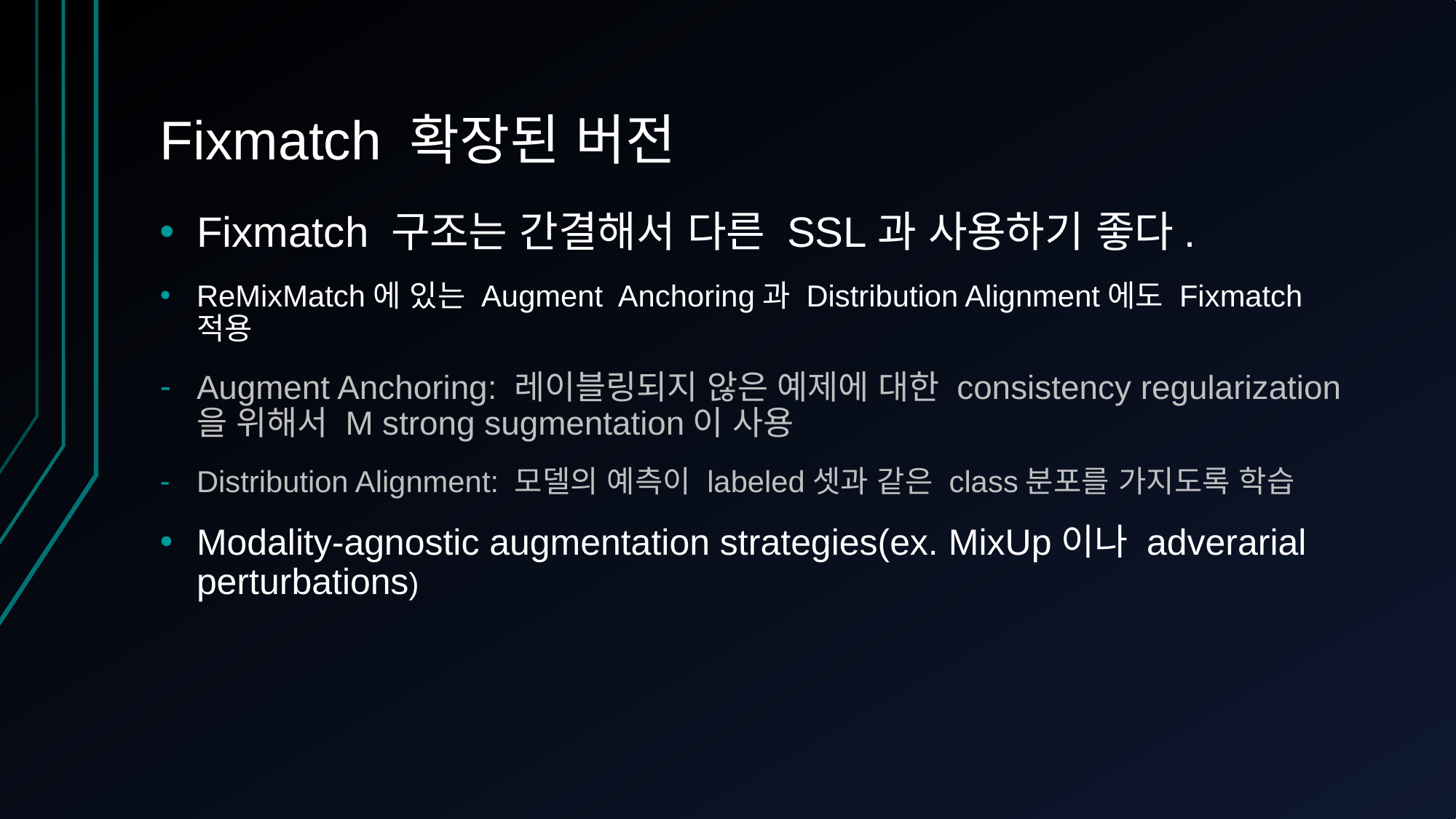

# Fixmatch 확장된 버전
Fixmatch 구조는 간결해서 다른 SSL과 사용하기 좋다.
ReMixMatch에 있는 Augment  Anchoring과 Distribution Alignment에도 Fixmatch 적용
Augment Anchoring: 레이블링되지 않은 예제에 대한 consistency regularization을 위해서 M strong sugmentation이 사용
Distribution Alignment: 모델의 예측이 labeled셋과 같은 class분포를 가지도록 학습
Modality-agnostic augmentation strategies(ex. MixUp이나 adverarial perturbations)